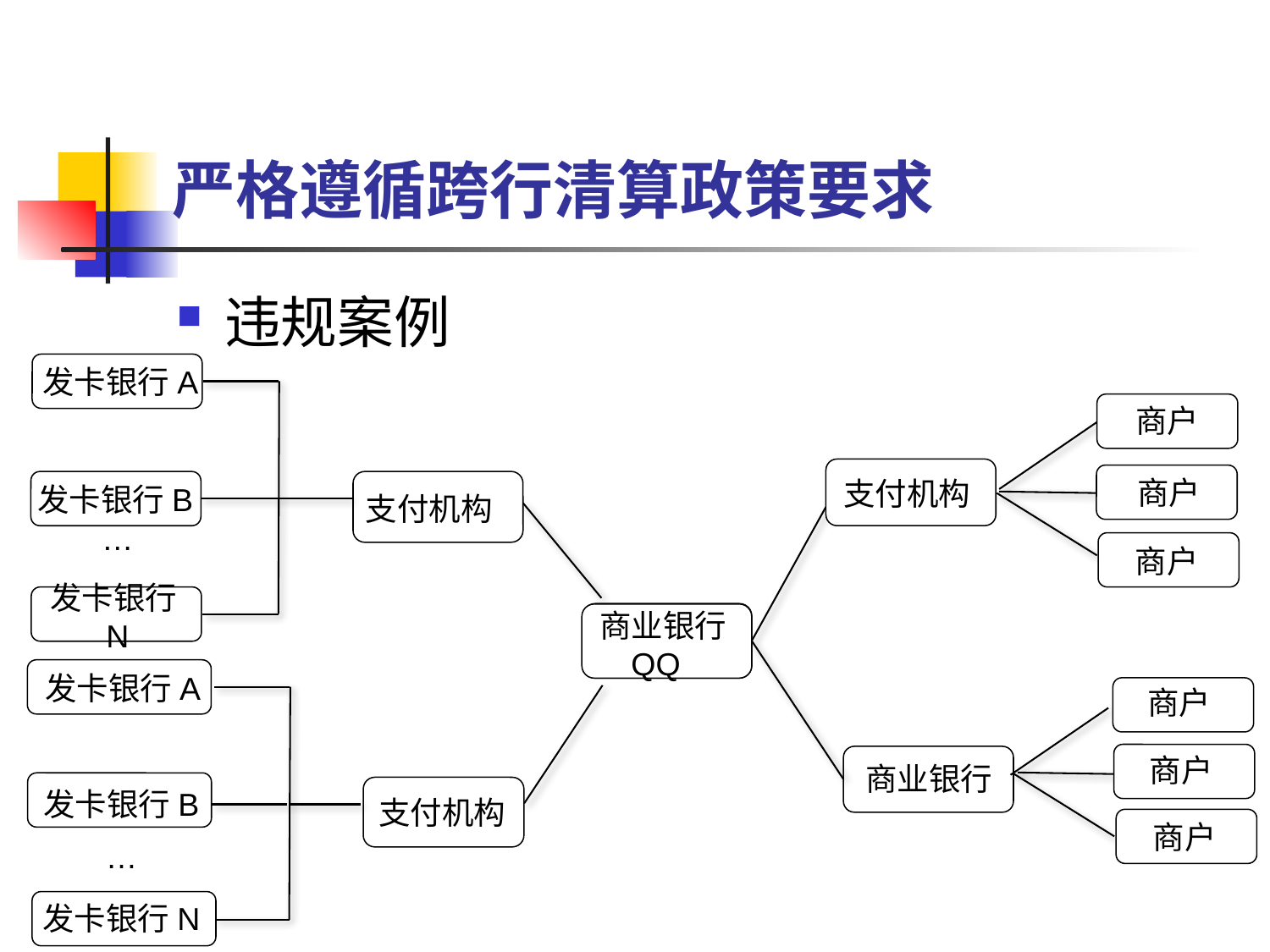

# 严格遵循跨行清算政策要求
违规案例

发卡银行A

商户

商户
支付机构

发卡银行B
支付机构
…

商户

发卡银行N
  商业银行QQ

发卡银行A
商户

商户

  商业银行

发卡银行B
支付机构

商户
…

发卡银行N